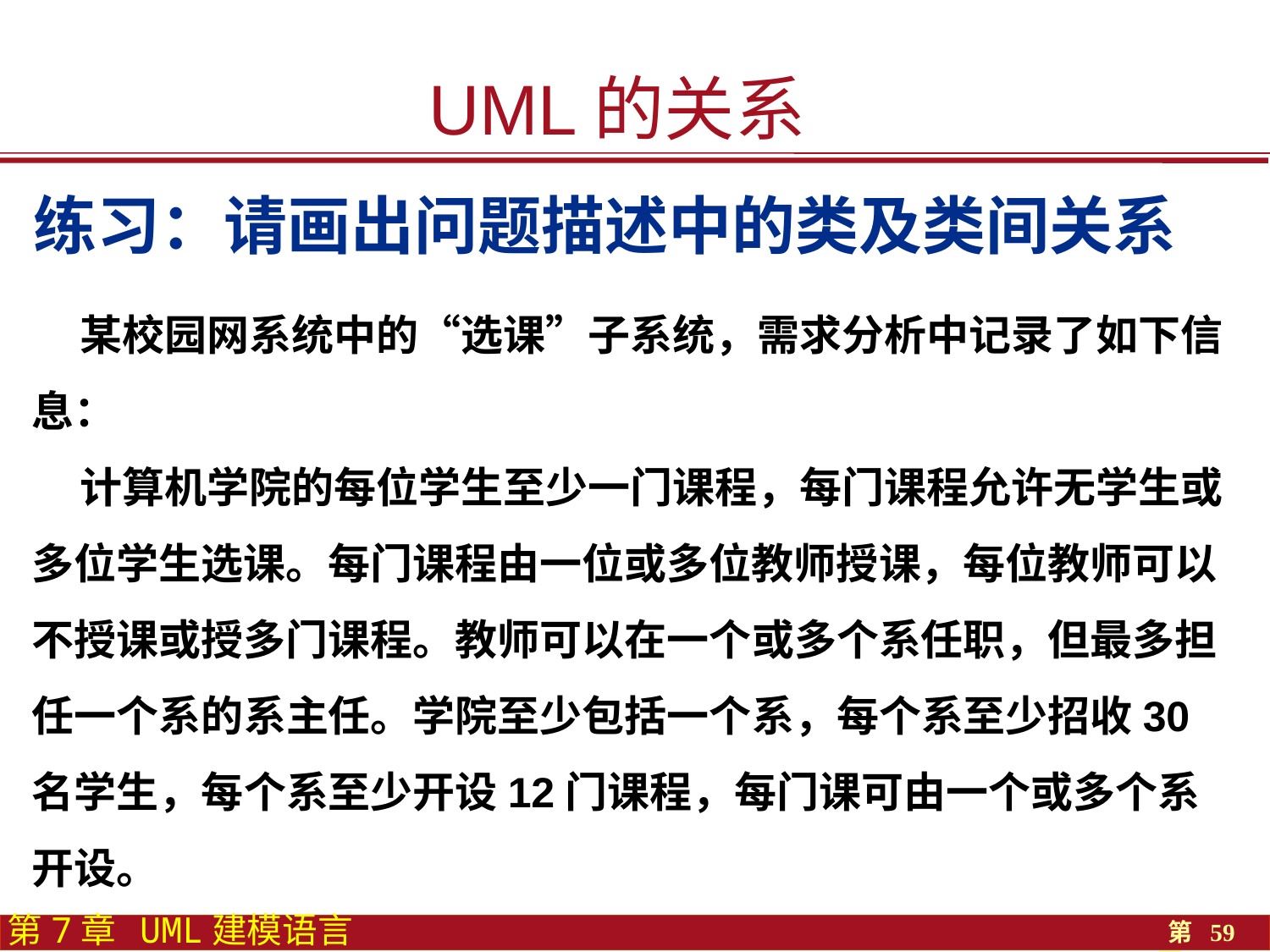

UML的关系
练习：请画出问题描述中的类及类间关系
    某校园网系统中的“选课”子系统，需求分析中记录了如下信息：
    计算机学院的每位学生至少一门课程，每门课程允许无学生或多位学生选课。每门课程由一位或多位教师授课，每位教师可以不授课或授多门课程。教师可以在一个或多个系任职，但最多担任一个系的系主任。学院至少包括一个系，每个系至少招收30名学生，每个系至少开设12门课程，每门课可由一个或多个系开设。